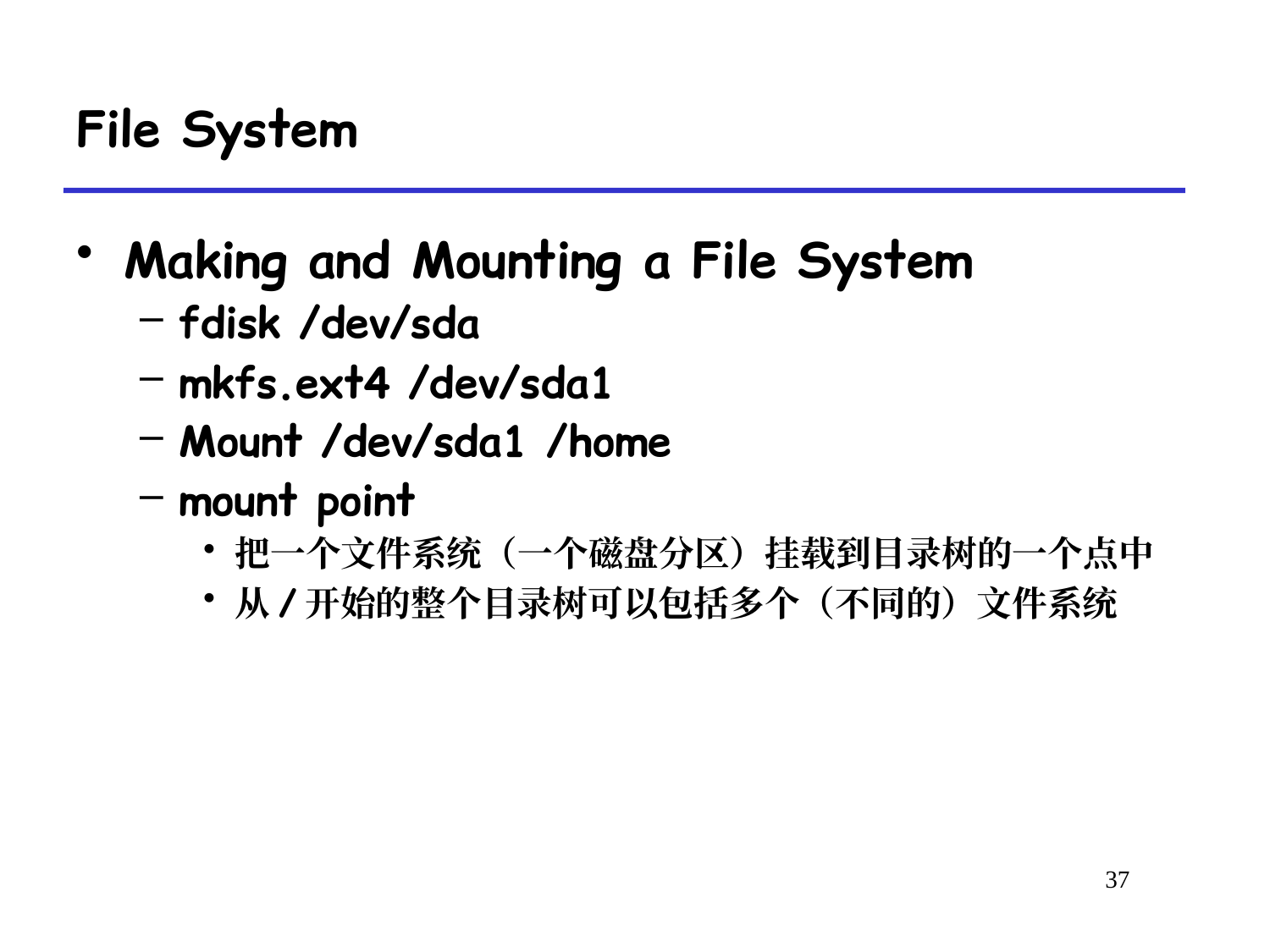

# File System
Making and Mounting a File System
fdisk /dev/sda
mkfs.ext4 /dev/sda1
Mount /dev/sda1 /home
mount point
把一个文件系统（一个磁盘分区）挂载到目录树的一个点中
从/开始的整个目录树可以包括多个（不同的）文件系统
37